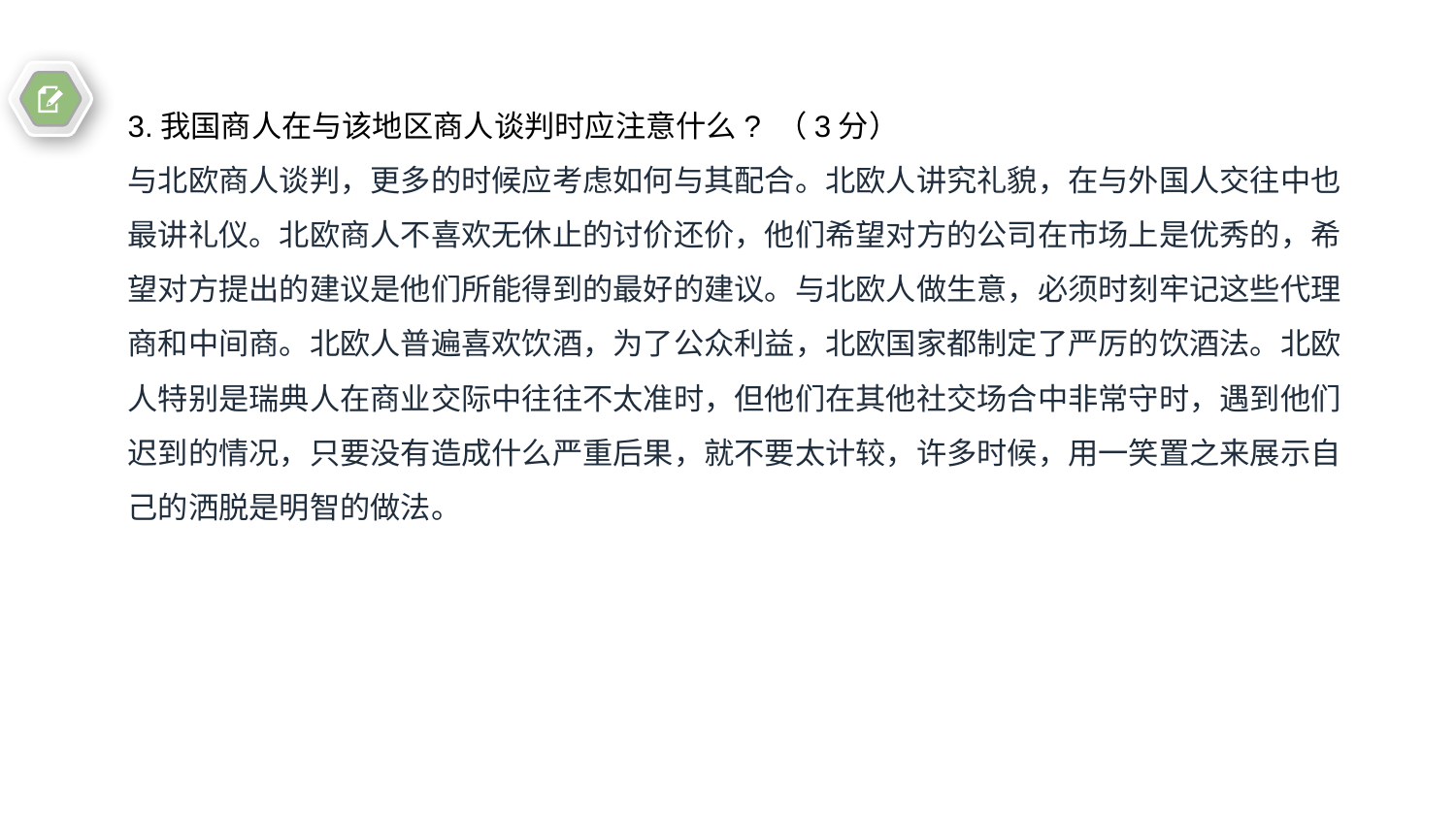

3.我国商人在与该地区商人谈判时应注意什么? （3分）
与北欧商人谈判，更多的时候应考虑如何与其配合。北欧人讲究礼貌，在与外国人交往中也最讲礼仪。北欧商人不喜欢无休止的讨价还价，他们希望对方的公司在市场上是优秀的，希望对方提出的建议是他们所能得到的最好的建议。与北欧人做生意，必须时刻牢记这些代理商和中间商。北欧人普遍喜欢饮酒，为了公众利益，北欧国家都制定了严厉的饮酒法。北欧人特别是瑞典人在商业交际中往往不太准时，但他们在其他社交场合中非常守时，遇到他们迟到的情况，只要没有造成什么严重后果，就不要太计较，许多时候，用一笑置之来展示自己的洒脱是明智的做法。